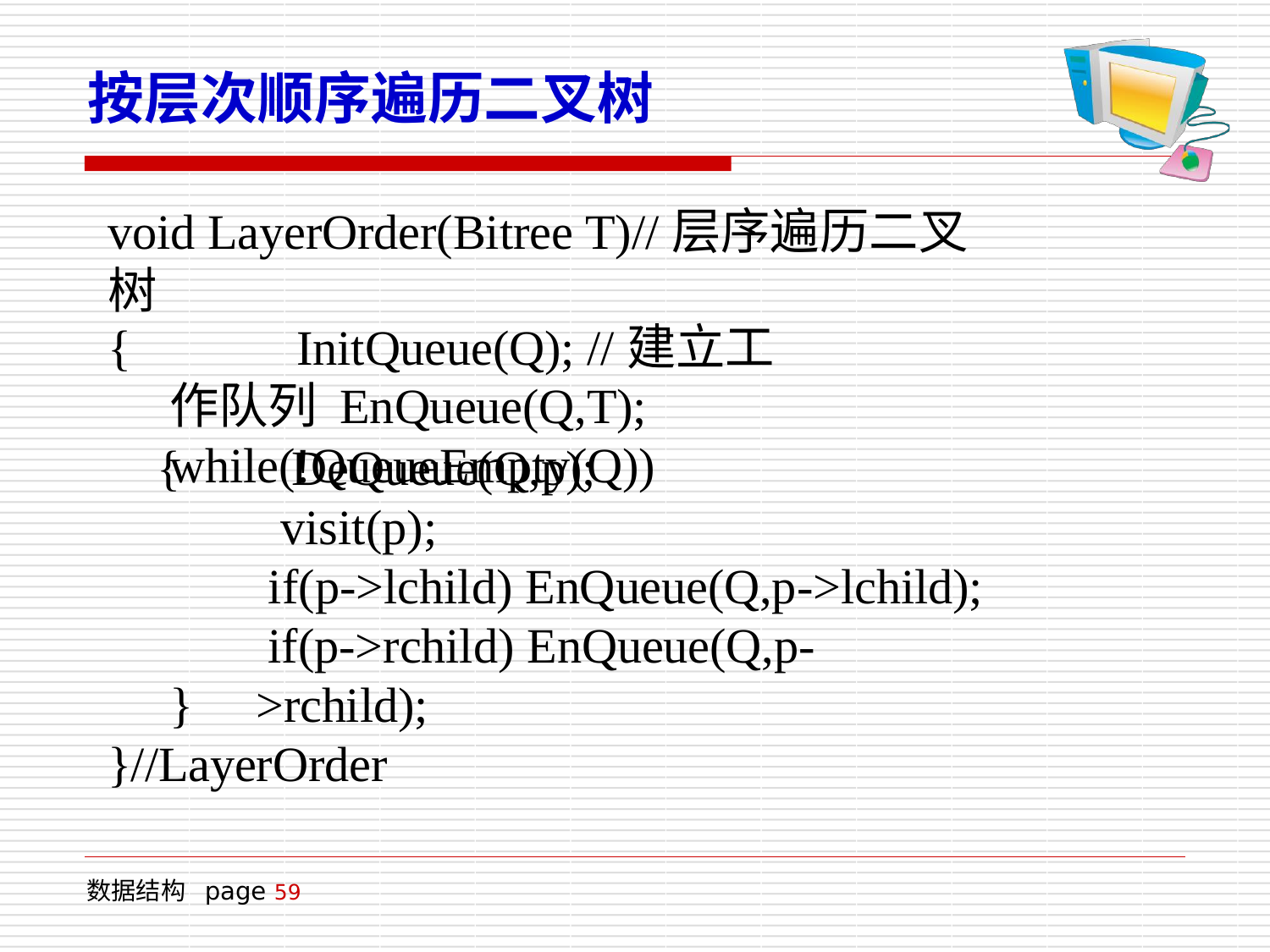

# 按层次顺序遍历二叉树

void LayerOrder(Bitree T)//层序遍历二叉树
{		InitQueue(Q); //建立工作队列 EnQueue(Q,T);  while(!QueueEmpty(Q))
{
DeQueue(Q,p);
visit(p);
if(p->lchild) EnQueue(Q,p->lchild);  if(p->rchild) EnQueue(Q,p->rchild);
}
}//LayerOrder

数据结构 page 59